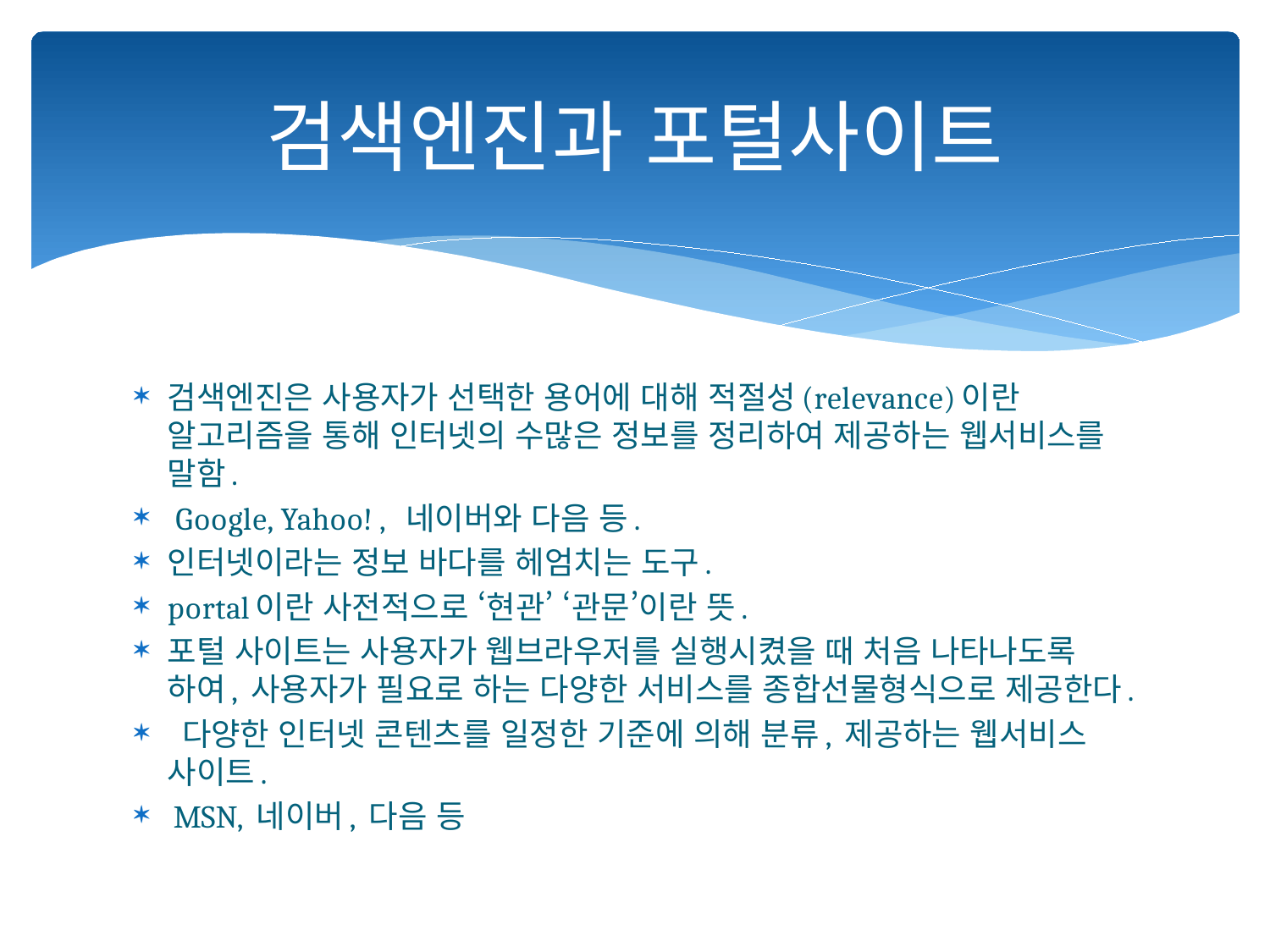

# 검색엔진과 포털사이트
검색엔진은 사용자가 선택한 용어에 대해 적절성(relevance)이란 알고리즘을 통해 인터넷의 수많은 정보를 정리하여 제공하는 웹서비스를 말함.
 Google, Yahoo! ,  네이버와 다음 등.
인터넷이라는 정보 바다를 헤엄치는 도구.
portal이란 사전적으로 ‘현관’ ‘관문’이란 뜻.
포털 사이트는 사용자가 웹브라우저를 실행시켰을 때 처음 나타나도록 하여, 사용자가 필요로 하는 다양한 서비스를 종합선물형식으로 제공한다.
 다양한 인터넷 콘텐츠를 일정한 기준에 의해 분류, 제공하는 웹서비스 사이트.
 MSN, 네이버, 다음 등